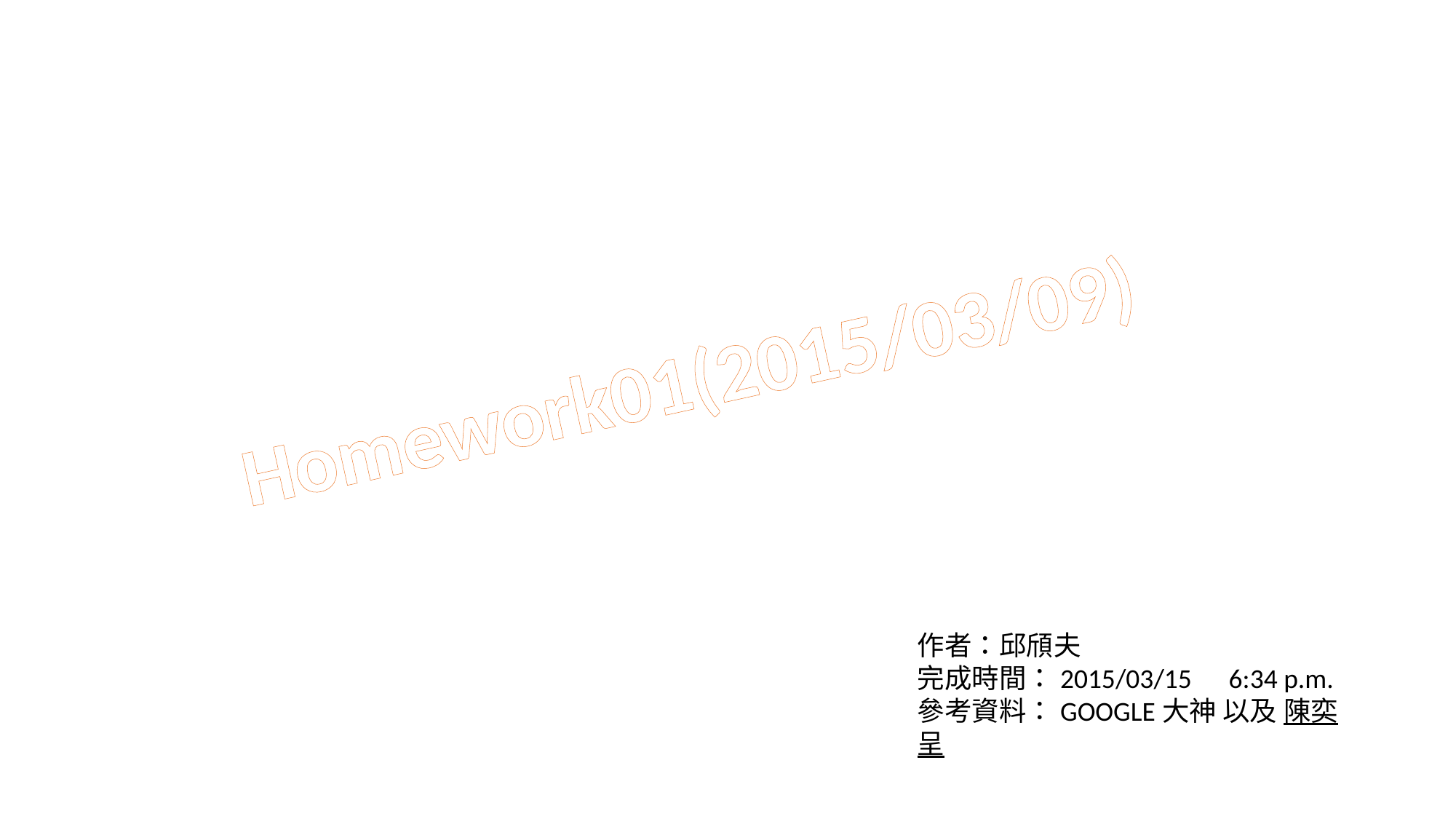

Homework01(2015/03/09)
作者：邱頎夫
完成時間：2015/03/15      6:34 p.m.
參考資料：GOOGLE大神 以及 陳奕呈